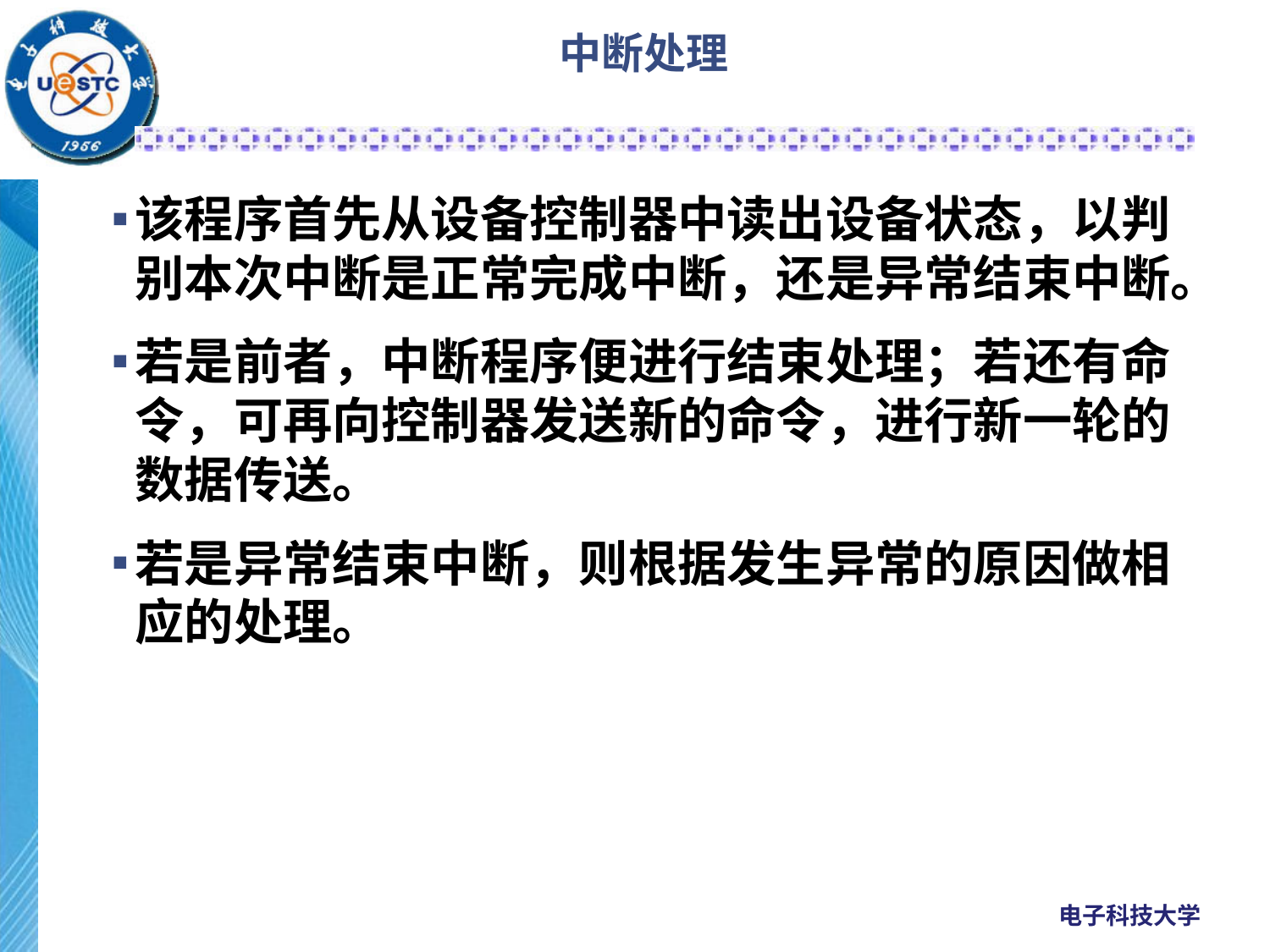

# 中断处理
该程序首先从设备控制器中读出设备状态，以判别本次中断是正常完成中断，还是异常结束中断。
若是前者，中断程序便进行结束处理；若还有命令，可再向控制器发送新的命令，进行新一轮的数据传送。
若是异常结束中断，则根据发生异常的原因做相应的处理。